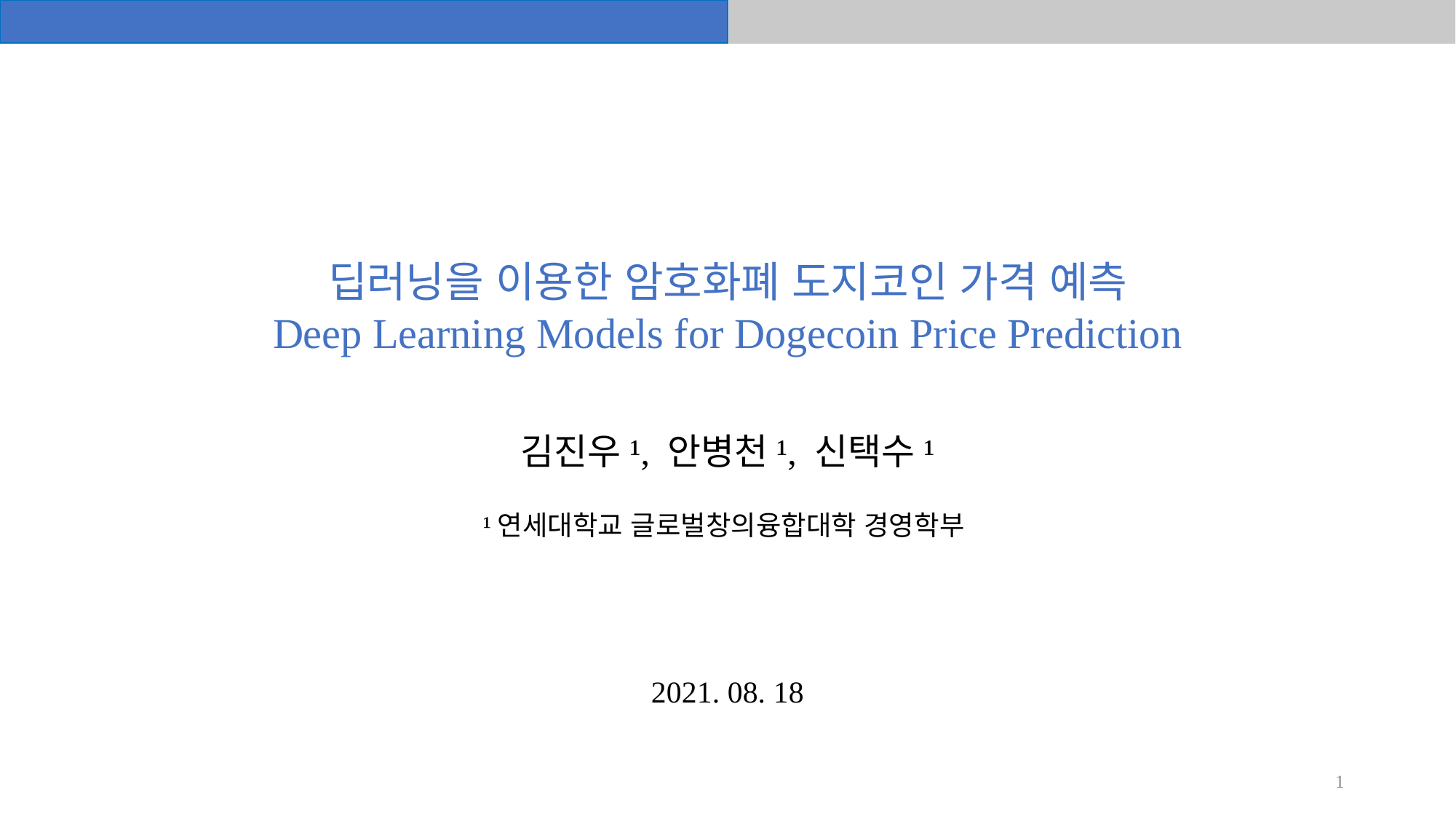

딥러닝을 이용한 암호화폐 도지코인 가격 예측
Deep Learning Models for Dogecoin Price Prediction
김진우¹, 안병천¹, 신택수¹
¹연세대학교 글로벌창의융합대학 경영학부
2021. 08. 18
1